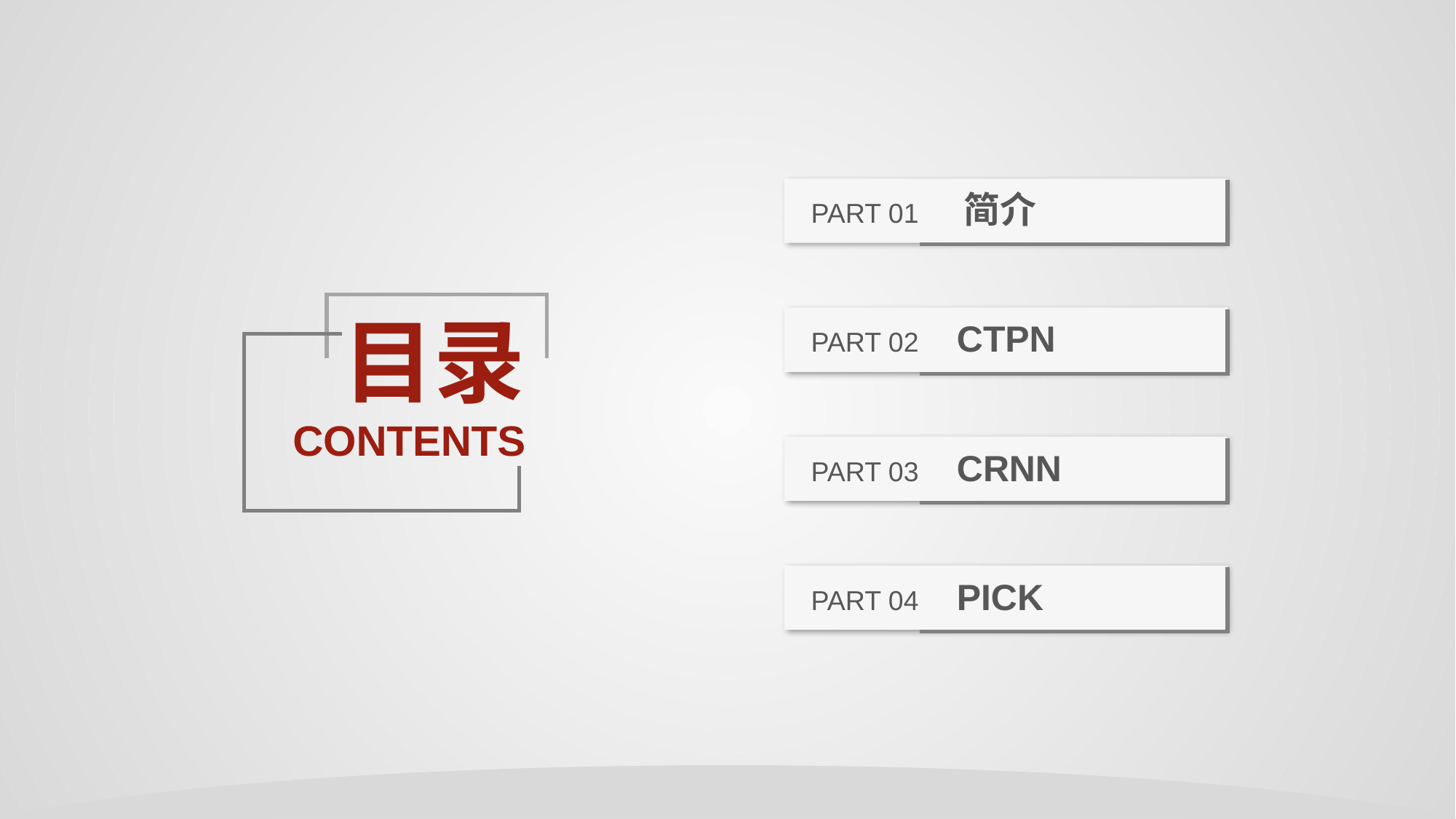

PART 01     简介

目录
CONTENTS

PART 02     CTPN

PART 03     CRNN

PART 04     PICK